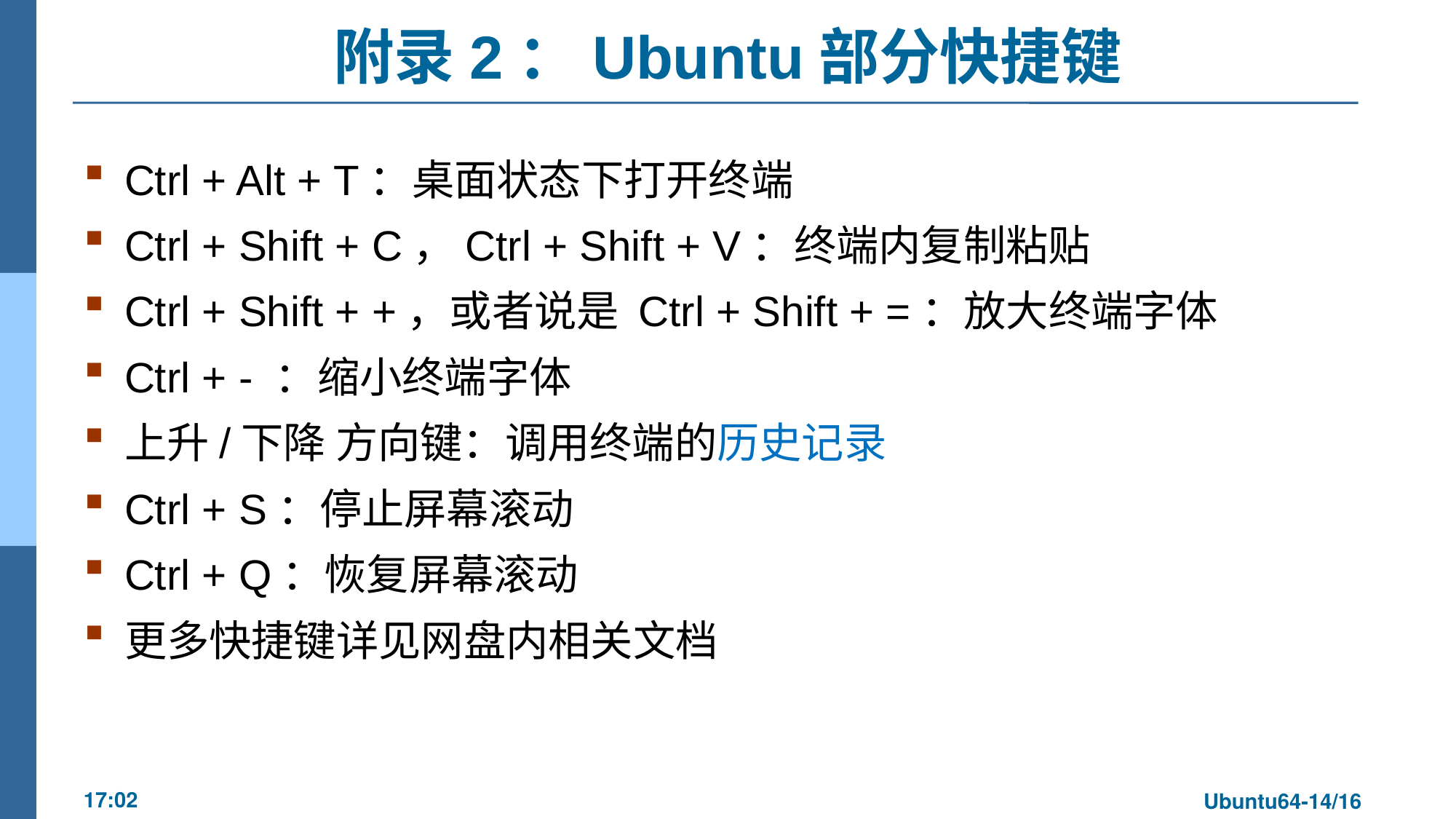

# 附录2：Ubuntu部分快捷键
Ctrl + Alt + T：桌面状态下打开终端
Ctrl + Shift + C，Ctrl + Shift + V：终端内复制粘贴
Ctrl + Shift + +，或者说是 Ctrl + Shift + =：放大终端字体
Ctrl + - ：缩小终端字体
上升/下降 方向键：调用终端的历史记录
Ctrl + S：停止屏幕滚动
Ctrl + Q：恢复屏幕滚动
更多快捷键详见网盘内相关文档